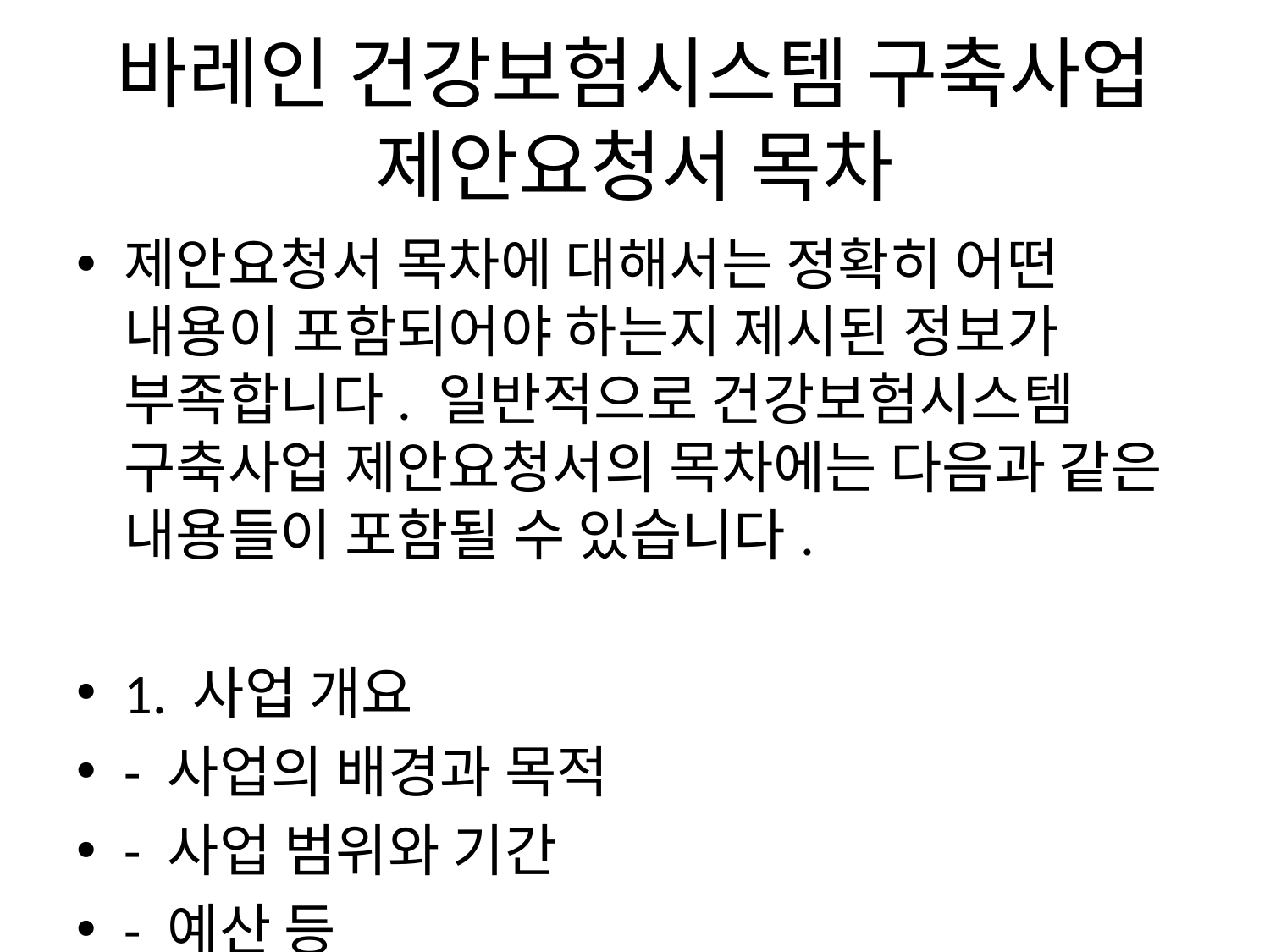

# 바레인 건강보험시스템 구축사업 제안요청서 목차
제안요청서 목차에 대해서는 정확히 어떤 내용이 포함되어야 하는지 제시된 정보가 부족합니다. 일반적으로 건강보험시스템 구축사업 제안요청서의 목차에는 다음과 같은 내용들이 포함될 수 있습니다.

1. 사업 개요
- 사업의 배경과 목적
- 사업 범위와 기간
- 예산 등

2. 제안서 제출 안내
- 제안요청 설명회 일정
- 제안서 제출 방법과 마감일

3. 요구사항
- 기능 요구사항
- 시스템 요구사항 등

4. 제안서 평가 및 선정 방식
- 평가 기준과 절차
- 계약 체결 방식 등

5. 기타 유의사항

그러나 위의 내용은 일반적인 예시일 뿐, 실제 바레인 건강보험시스템 구축사업의 제안요청서 목차가 어떻게 구성되어 있는지는 해당 문서를 직접 확인해 보아야 알 수 있을 것 같습니다. 제공된 자료만으로는 구체적인 내용을 말씀드리기 어렵습니다.